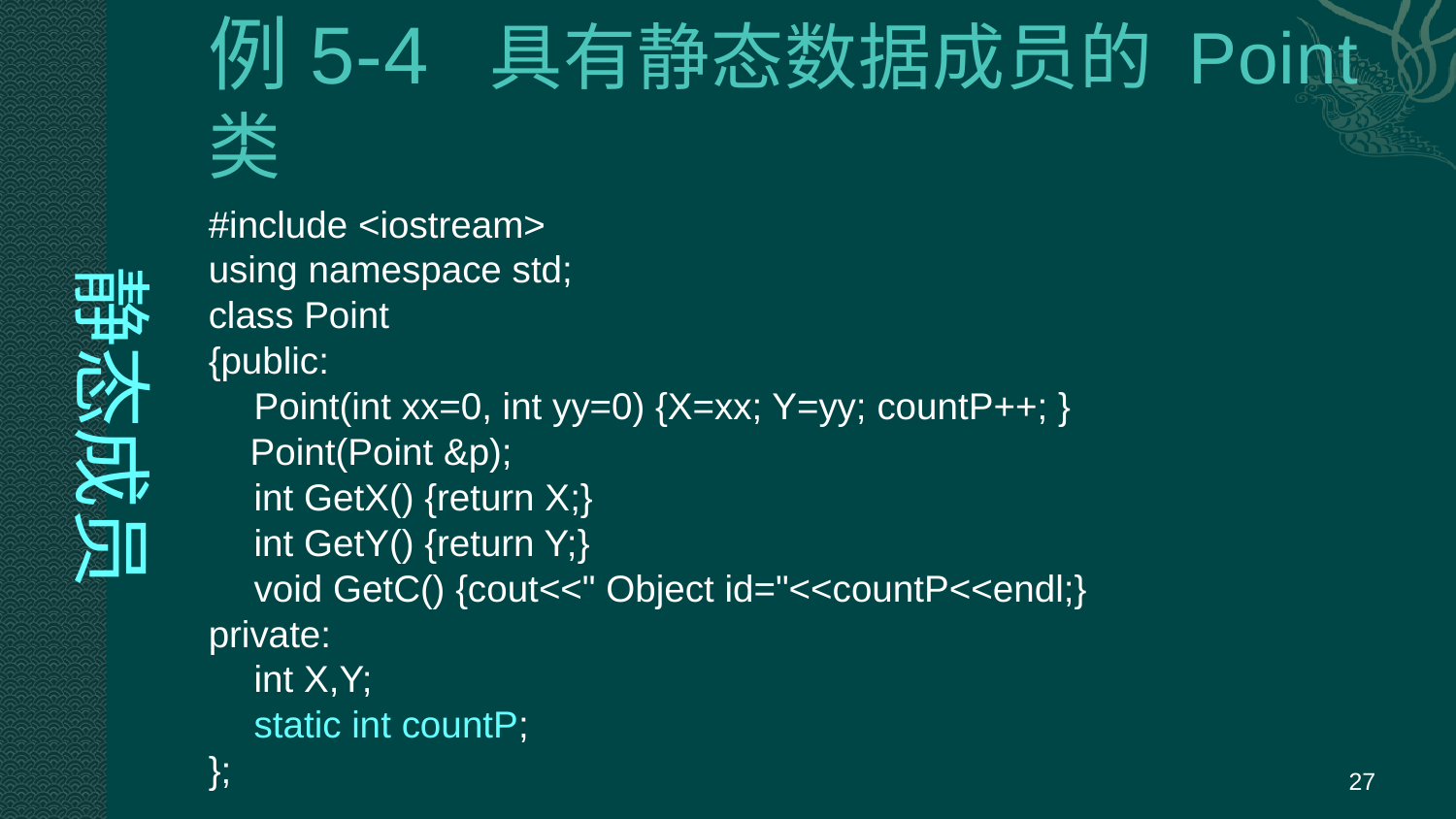

# 例5-4  具有静态数据成员的 Point类
静态成员
#include <iostream>
using namespace std;
class Point
{public:
	Point(int xx=0, int yy=0) {X=xx; Y=yy; countP++; }
    Point(Point &p);
	int GetX() {return X;}
	int GetY() {return Y;}
	void GetC() {cout<<" Object id="<<countP<<endl;}
private:
	int X,Y;
	static int countP;
};
27